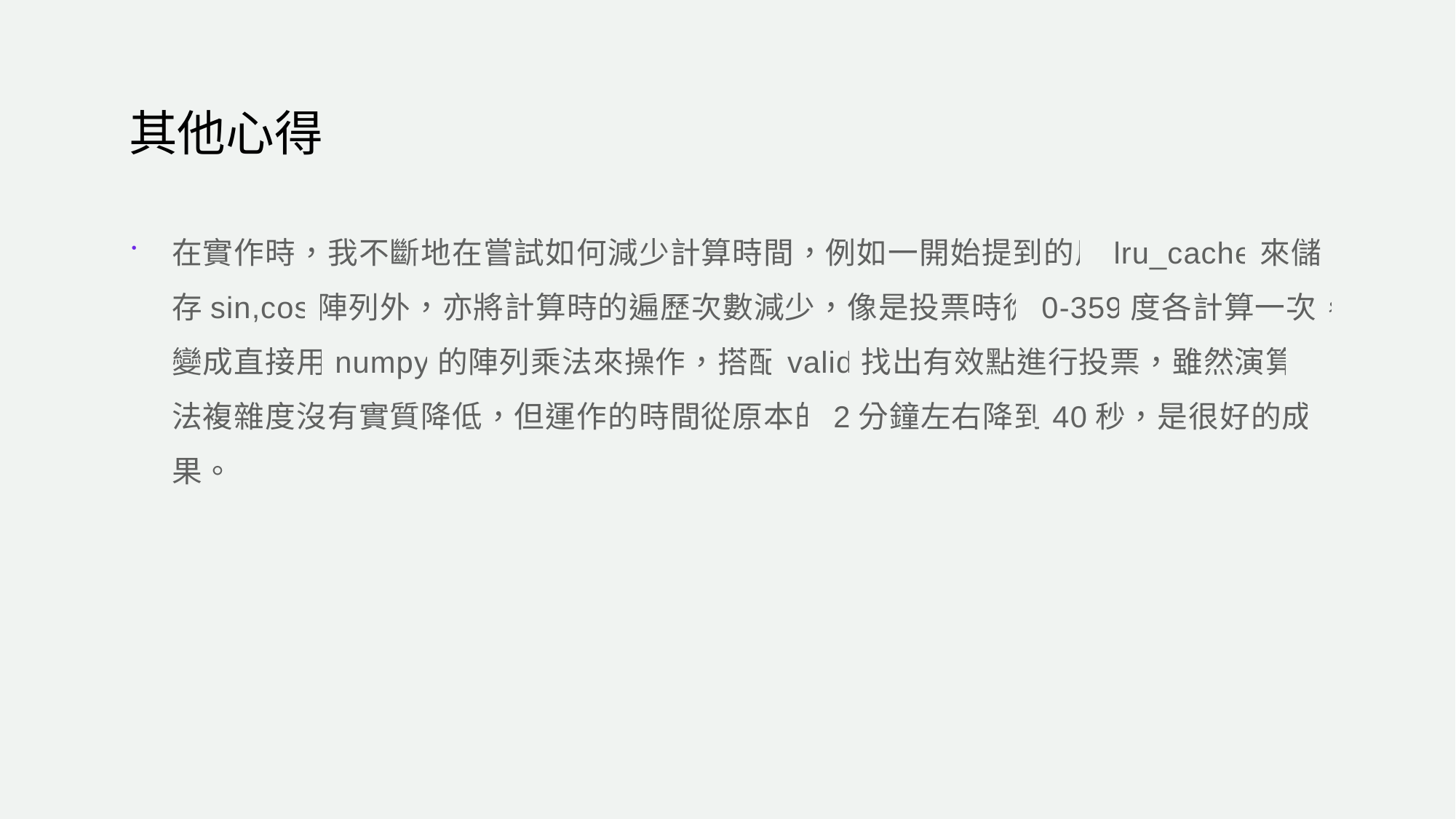

# 其他心得
在實作時，我不斷地在嘗試如何減少計算時間，例如一開始提到的用lru_cache來儲存sin,cos陣列外，亦將計算時的遍歷次數減少，像是投票時從0-359度各計算一次，變成直接用numpy的陣列乘法來操作，搭配valid找出有效點進行投票，雖然演算法複雜度沒有實質降低，但運作的時間從原本的2分鐘左右降到40秒，是很好的成果。